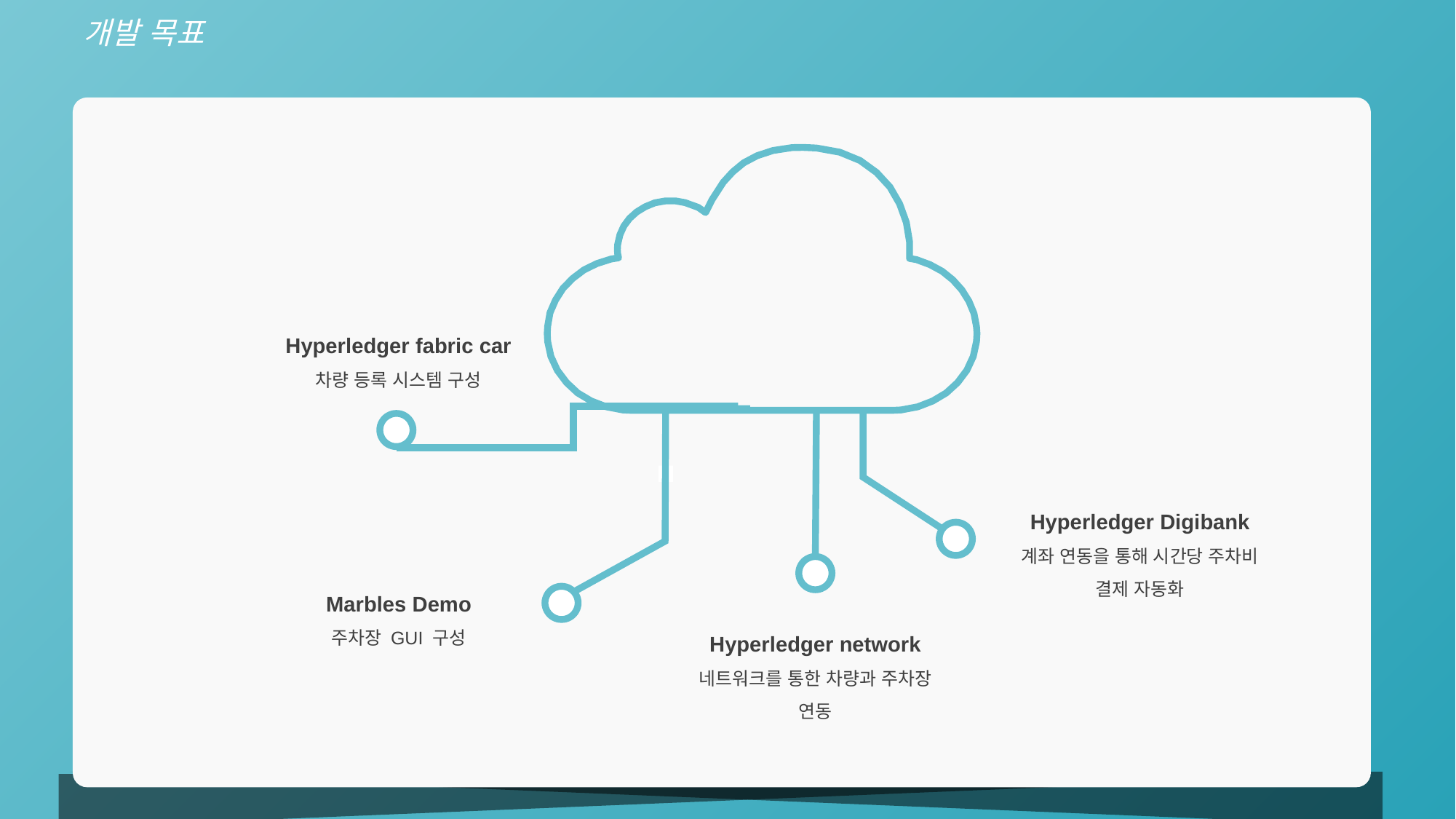

개발 목표

Hyperledger fabric car
차량 등록 시스템 구성

Hyperledger Digibank
계좌 연동을 통해 시간당 주차비 결제 자동화
Marbles Demo
주차장 GUI 구성
Hyperledger network
네트워크를 통한 차량과 주차장
연동